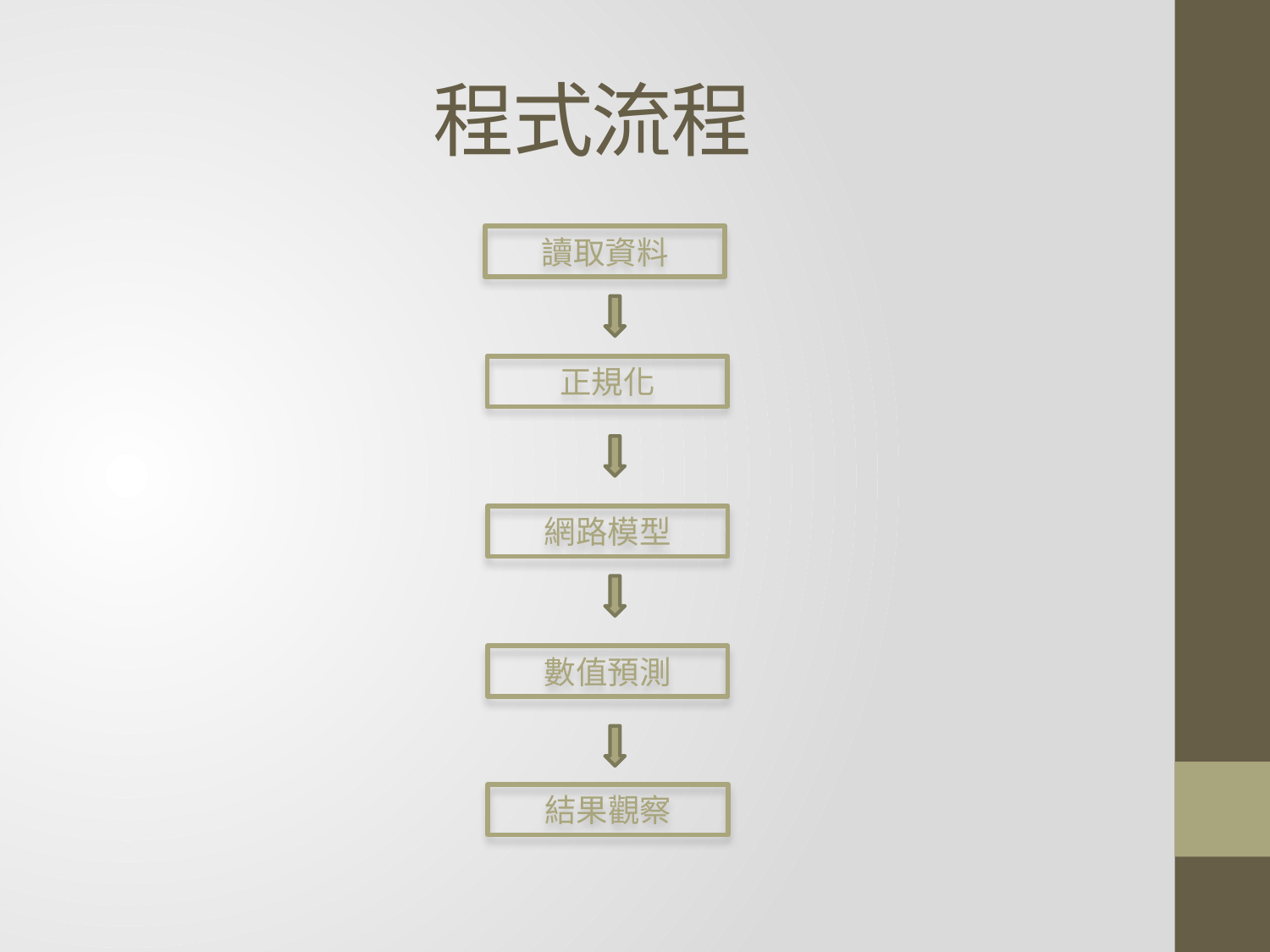

# 程式流程
讀取資料

正規化

網路模型

數值預測

結果觀察